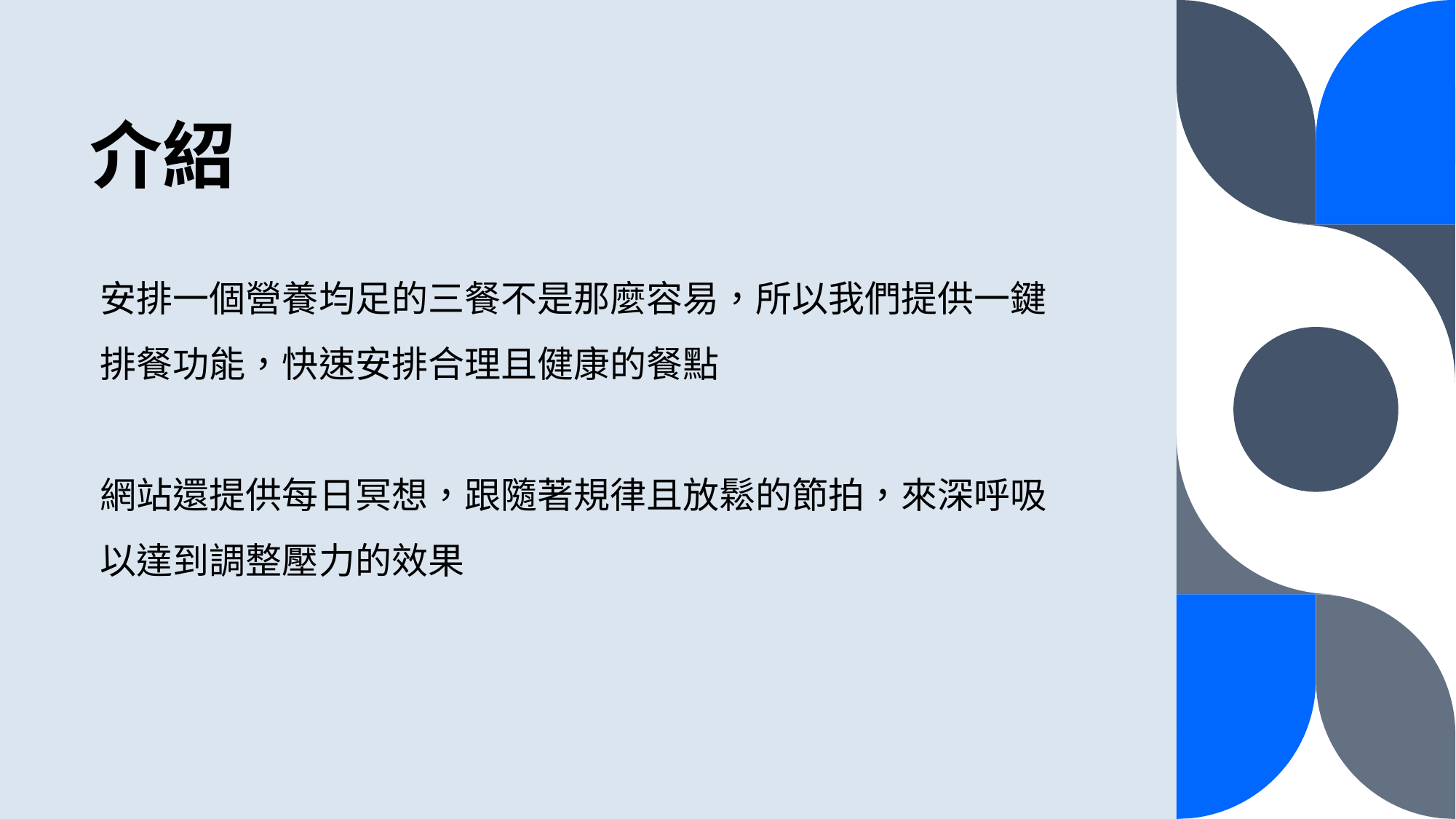

# 介紹
安排一個營養均足的三餐不是那麼容易，所以我們提供一鍵排餐功能，快速安排合理且健康的餐點

網站還提供每日冥想，跟隨著規律且放鬆的節拍，來深呼吸以達到調整壓力的效果